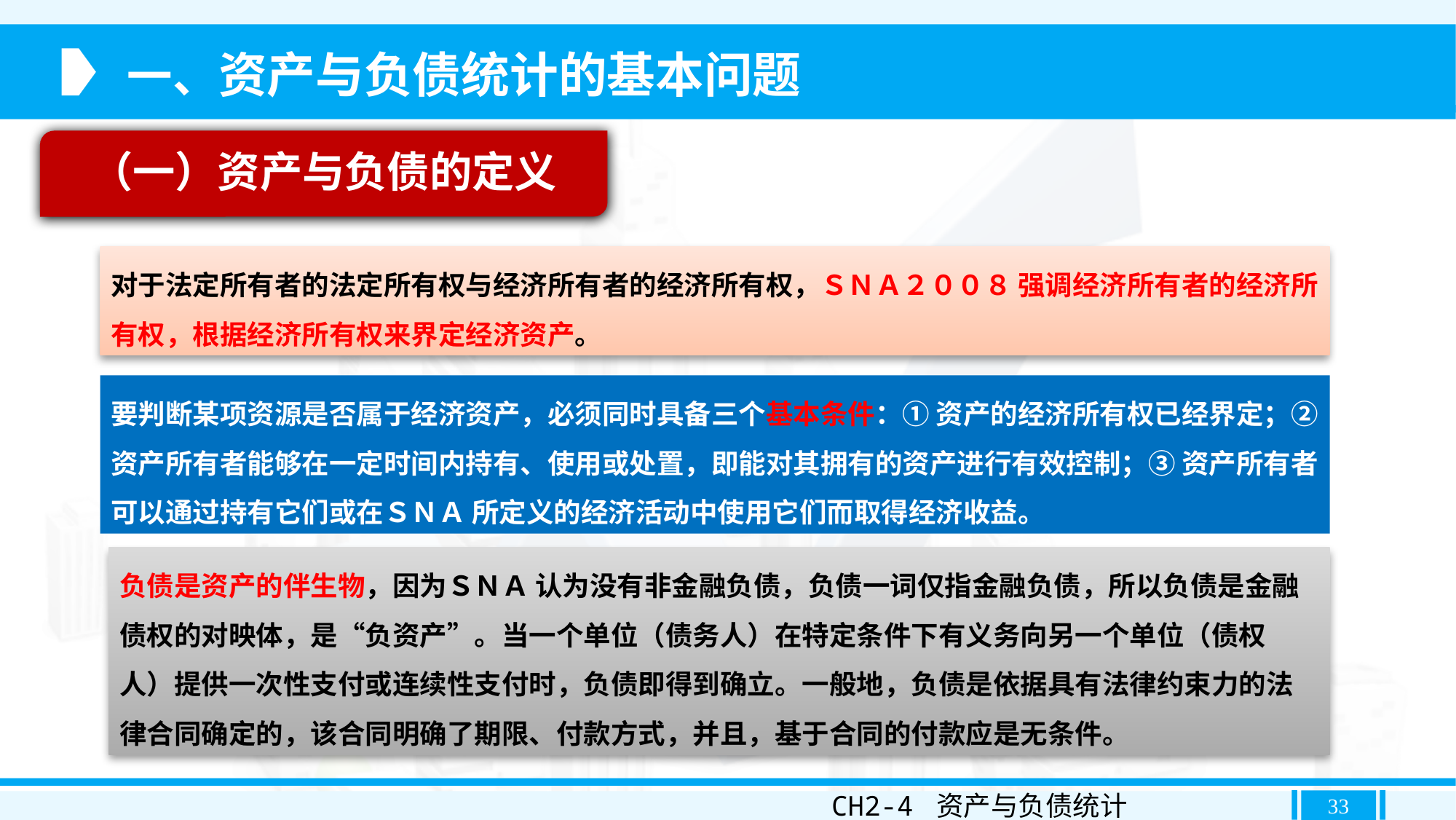

一、资产与负债统计的基本问题

（一）资产与负债的定义
对于法定所有者的法定所有权与经济所有者的经济所有权，ＳＮＡ２００８ 强调经济所有者的经济所有权，根据经济所有权来界定经济资产。
要判断某项资源是否属于经济资产，必须同时具备三个基本条件：① 资产的经济所有权已经界定；② 资产所有者能够在一定时间内持有、使用或处置，即能对其拥有的资产进行有效控制；③ 资产所有者可以通过持有它们或在ＳＮＡ 所定义的经济活动中使用它们而取得经济收益。
负债是资产的伴生物，因为ＳＮＡ 认为没有非金融负债，负债一词仅指金融负债，所以负债是金融债权的对映体，是“负资产”。当一个单位（债务人）在特定条件下有义务向另一个单位（债权人）提供一次性支付或连续性支付时，负债即得到确立。一般地，负债是依据具有法律约束力的法律合同确定的，该合同明确了期限、付款方式，并且，基于合同的付款应是无条件。
CH2-4 资产与负债统计
33